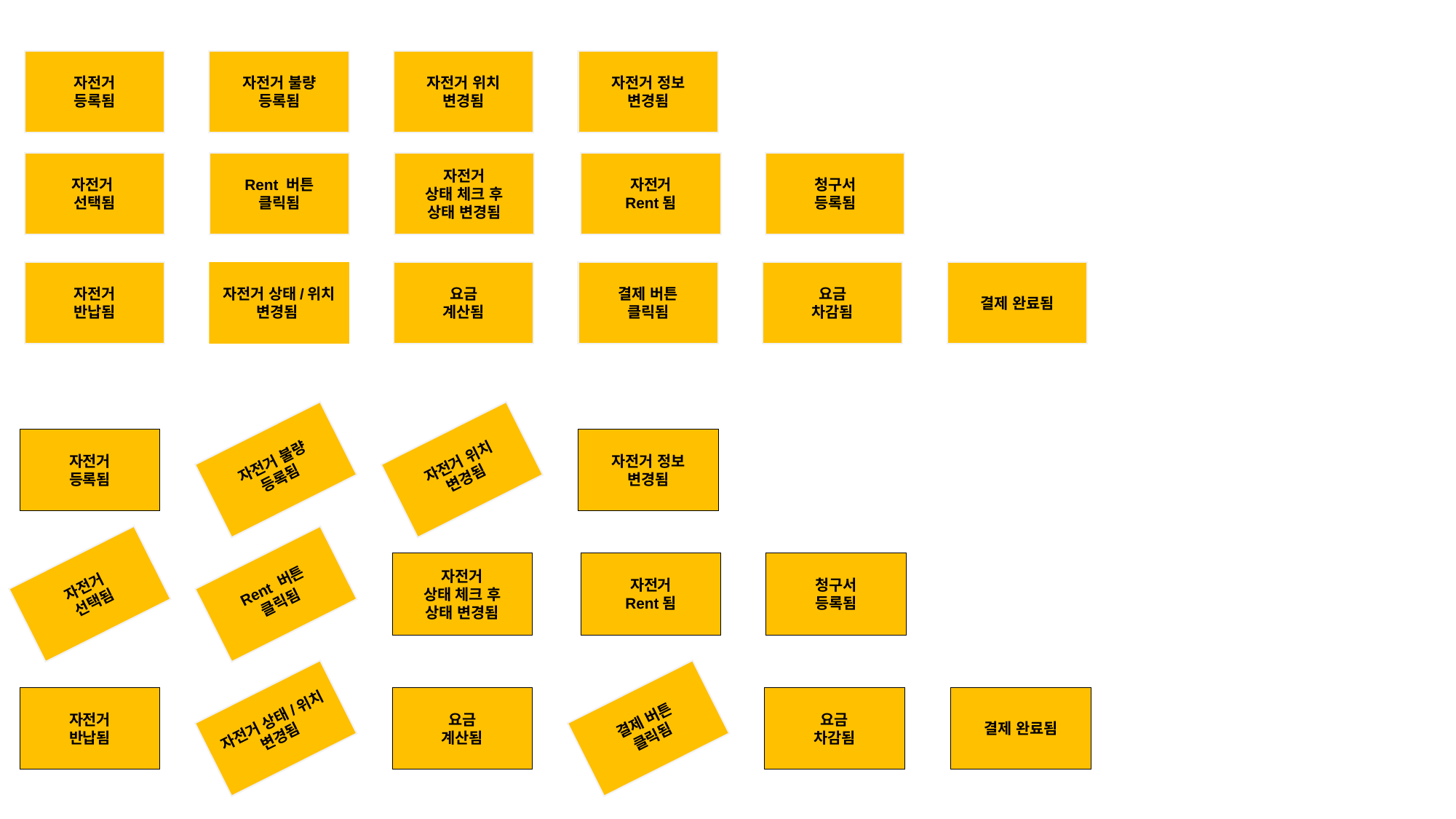

자전거
등록됨
자전거 불량
등록됨
자전거 위치
변경됨
자전거 정보
변경됨
자전거
선택됨
Rent 버튼
클릭됨
자전거
상태 체크 후
상태 변경됨
자전거
Rent됨
청구서
등록됨
자전거
반납됨
자전거 상태/위치 변경됨
요금
계산됨
결제 버튼
클릭됨
요금
차감됨
결제 완료됨
자전거
등록됨
자전거 불량
등록됨
자전거 위치
변경됨
자전거 정보
변경됨
자전거
선택됨
Rent 버튼
클릭됨
자전거
상태 체크 후
상태 변경됨
자전거
Rent됨
청구서
등록됨
자전거 상태/위치 변경됨
자전거
반납됨
요금
계산됨
결제 버튼
클릭됨
요금
차감됨
결제 완료됨